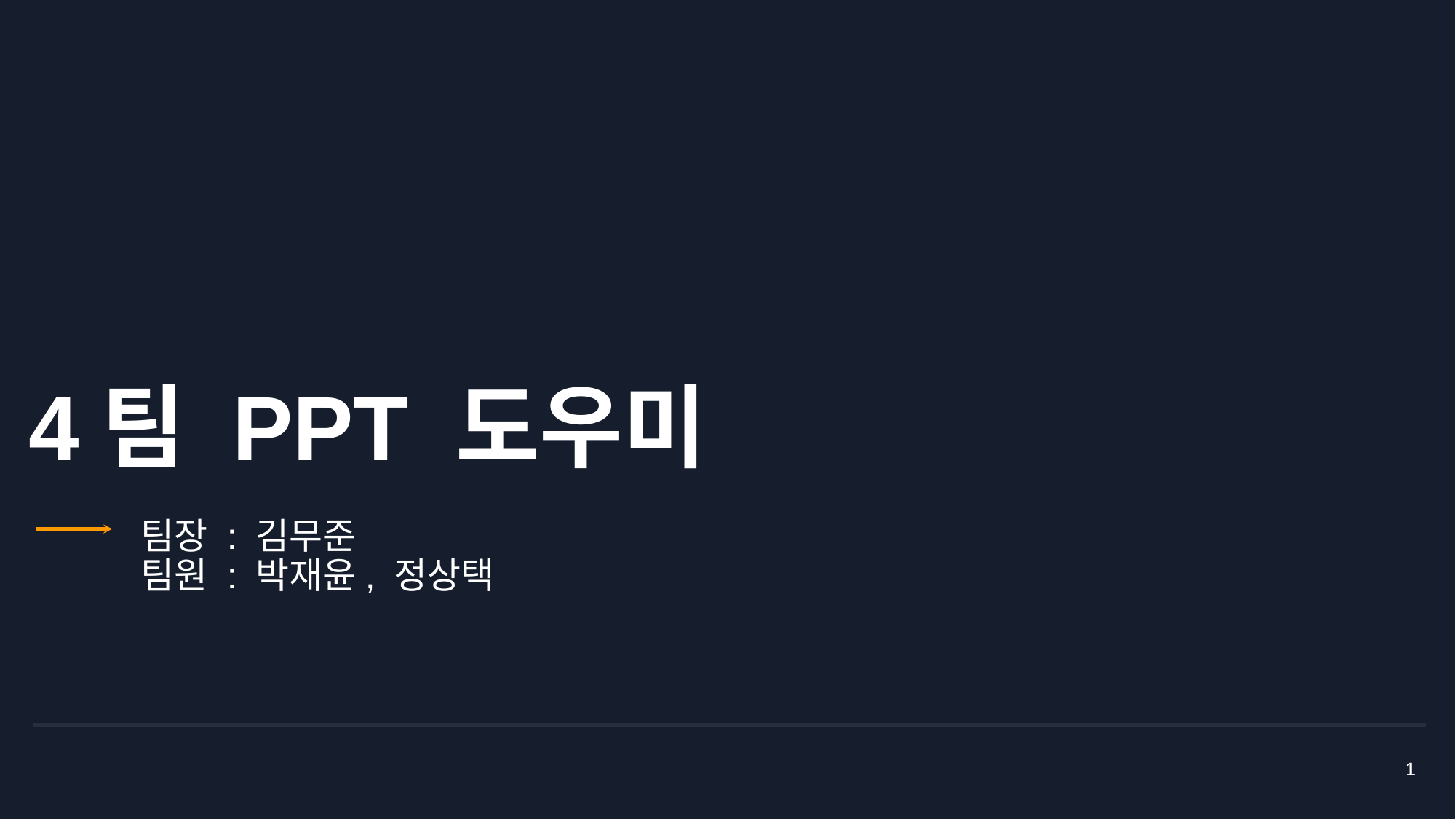

# 4팀 PPT 도우미
팀장 : 김무준
팀원 : 박재윤, 정상택
1